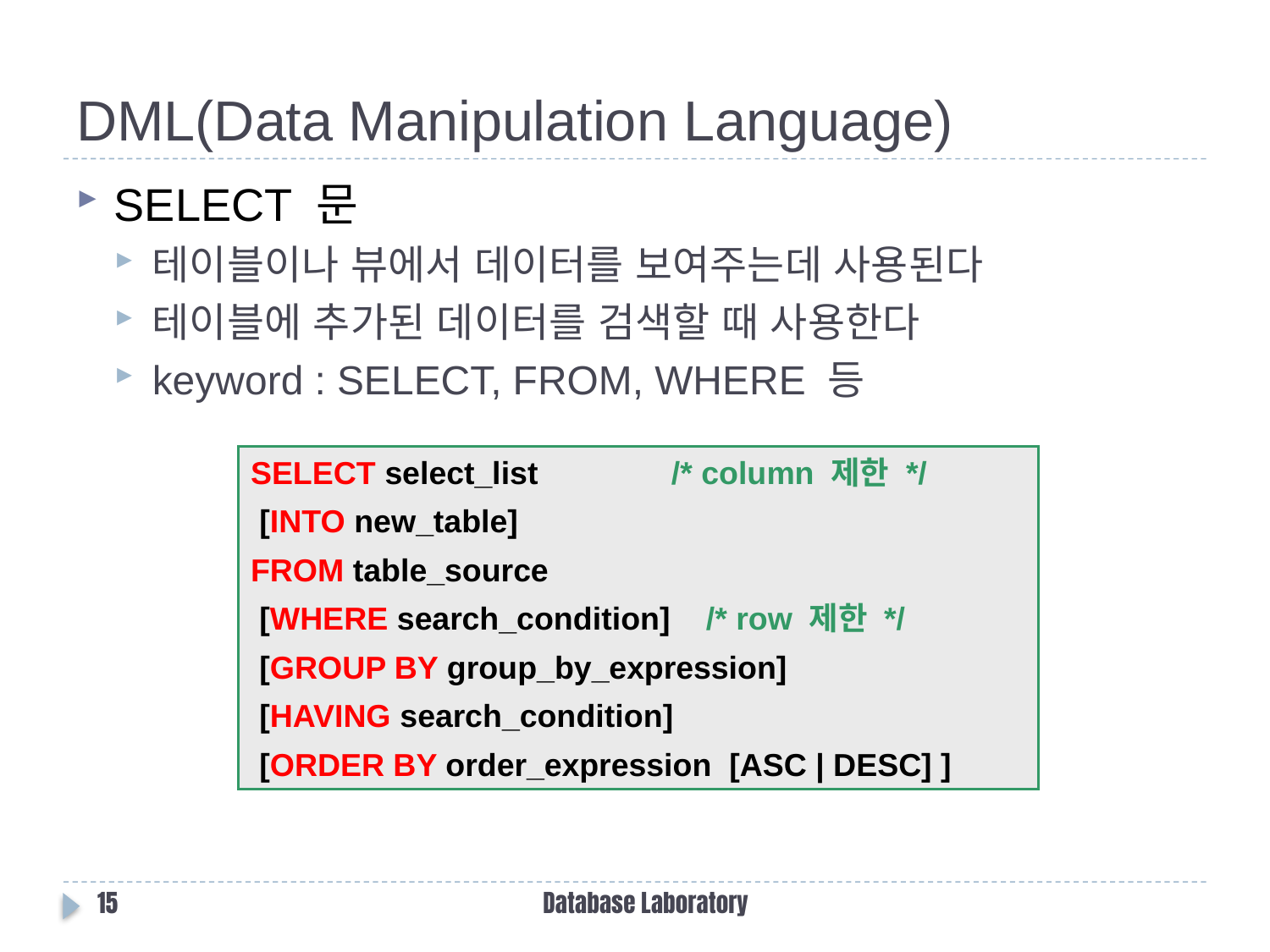

# DML(Data Manipulation Language)
SELECT 문
테이블이나 뷰에서 데이터를 보여주는데 사용된다
테이블에 추가된 데이터를 검색할 때 사용한다
keyword : SELECT, FROM, WHERE 등
SELECT select_list               /* column 제한 */
 [INTO new_table]
FROM table_source
 [WHERE search_condition]    /* row 제한 */
 [GROUP BY group_by_expression]
 [HAVING search_condition]
 [ORDER BY order_expression  [ASC | DESC] ]
15
Database Laboratory